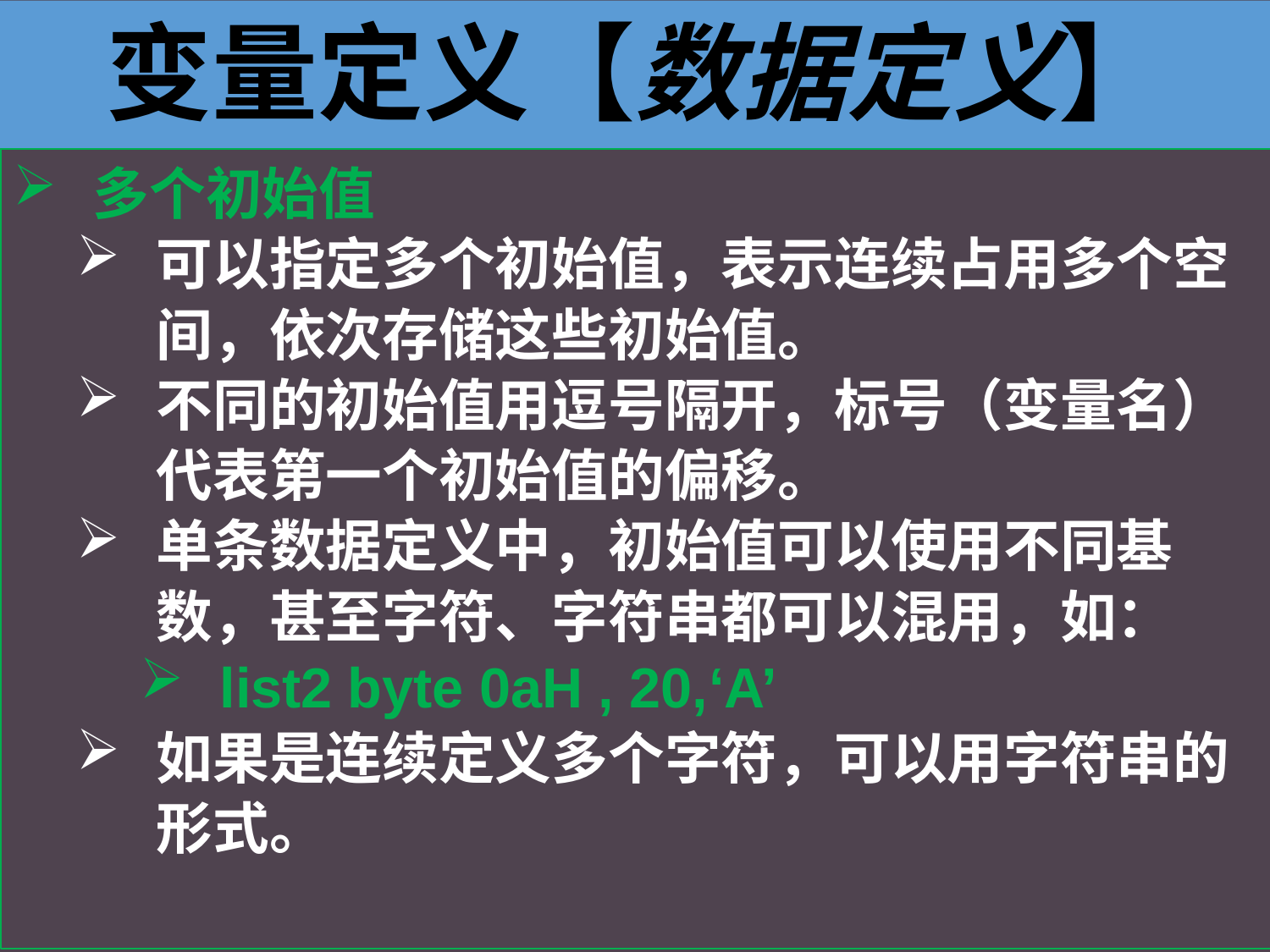

变量定义【数据定义】
多个初始值
可以指定多个初始值，表示连续占用多个空间，依次存储这些初始值。
不同的初始值用逗号隔开，标号（变量名）代表第一个初始值的偏移。
单条数据定义中，初始值可以使用不同基数，甚至字符、字符串都可以混用，如：
list2 byte 0aH , 20,‘A’
如果是连续定义多个字符，可以用字符串的形式。